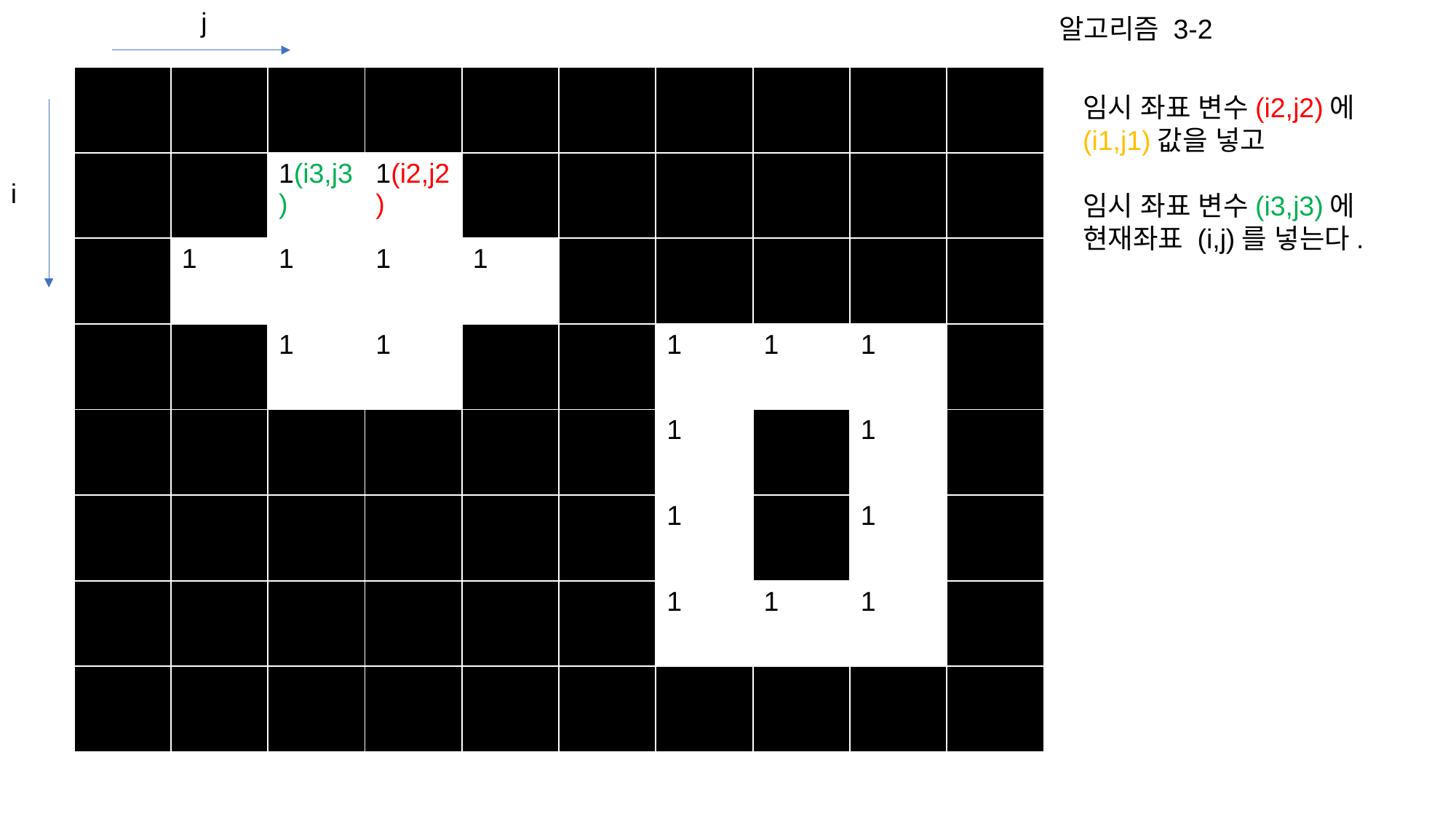

j
알고리즘 3-2
|  |  |  |  |  |  |  |  |  |  |
| --- | --- | --- | --- | --- | --- | --- | --- | --- | --- |
|  |  | 1(i3,j3) | 1(i2,j2) |  |  |  |  |  |  |
|  | 1 | 1 | 1 | 1 |  |  |  |  |  |
|  |  | 1 | 1 |  |  | 1 | 1 | 1 |  |
|  |  |  |  |  |  | 1 |  | 1 |  |
|  |  |  |  |  |  | 1 |  | 1 |  |
|  |  |  |  |  |  | 1 | 1 | 1 |  |
|  |  |  |  |  |  |  |  |  |  |
임시 좌표 변수(i2,j2)에
(i1,j1)값을 넣고

임시 좌표 변수(i3,j3)에
현재좌표 (i,j)를 넣는다.
i